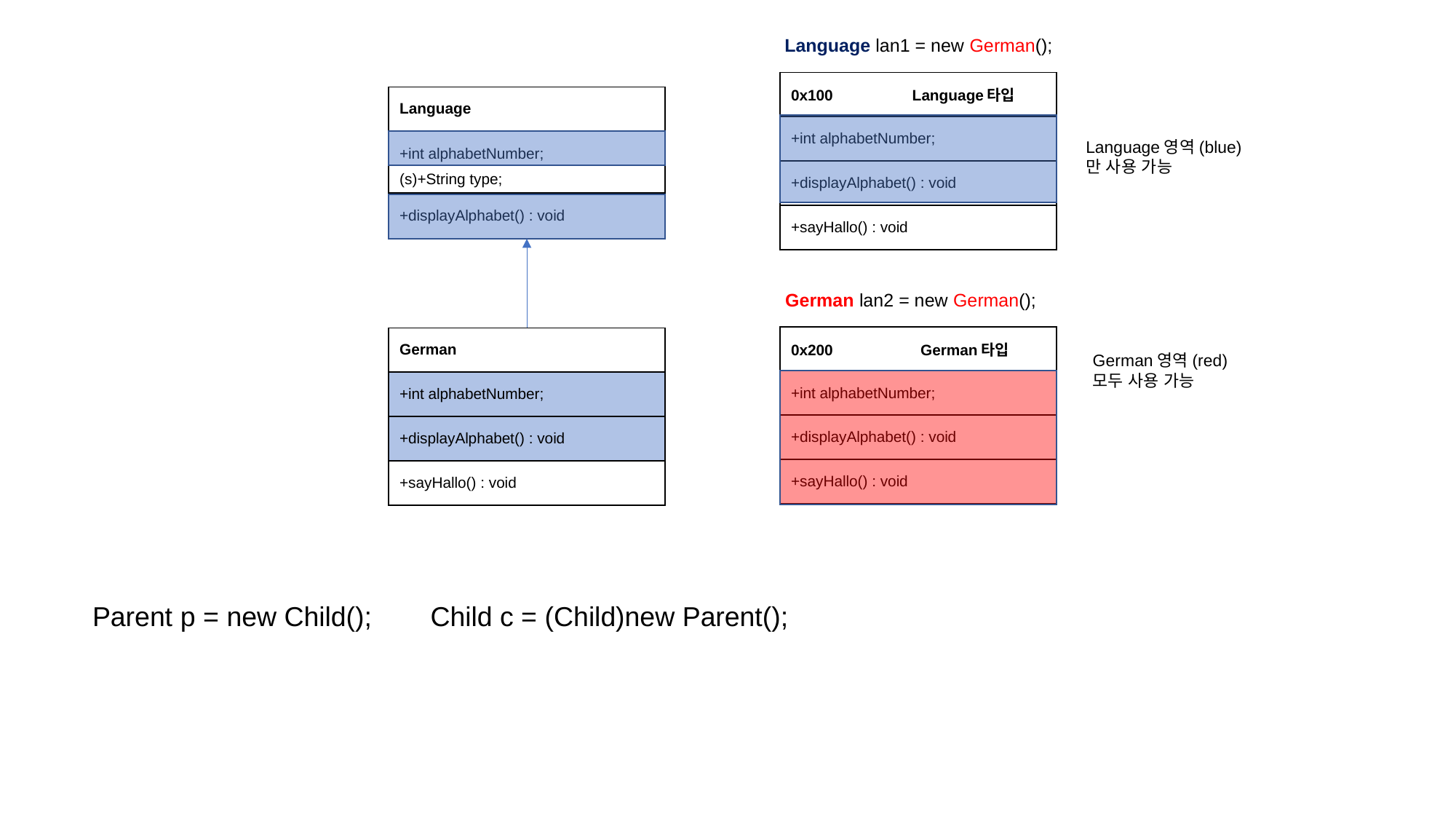

Language lan1 = new German();
| 0x100 Language타입 |
| --- |
| +int alphabetNumber; |
| +displayAlphabet() : void |
| +sayHallo() : void |
| Language |
| --- |
| +int alphabetNumber; (s)+String type; |
| +displayAlphabet() : void |

Language영역(blue)
만 사용 가능

German lan2 = new German();
| 0x200 German타입 |
| --- |
| +int alphabetNumber; |
| +displayAlphabet() : void |
| +sayHallo() : void |
| German |
| --- |
| +int alphabetNumber; |
| +displayAlphabet() : void |
| +sayHallo() : void |
German영역(red)
모두 사용 가능

Parent p = new Child();
Child c = (Child)new Parent();